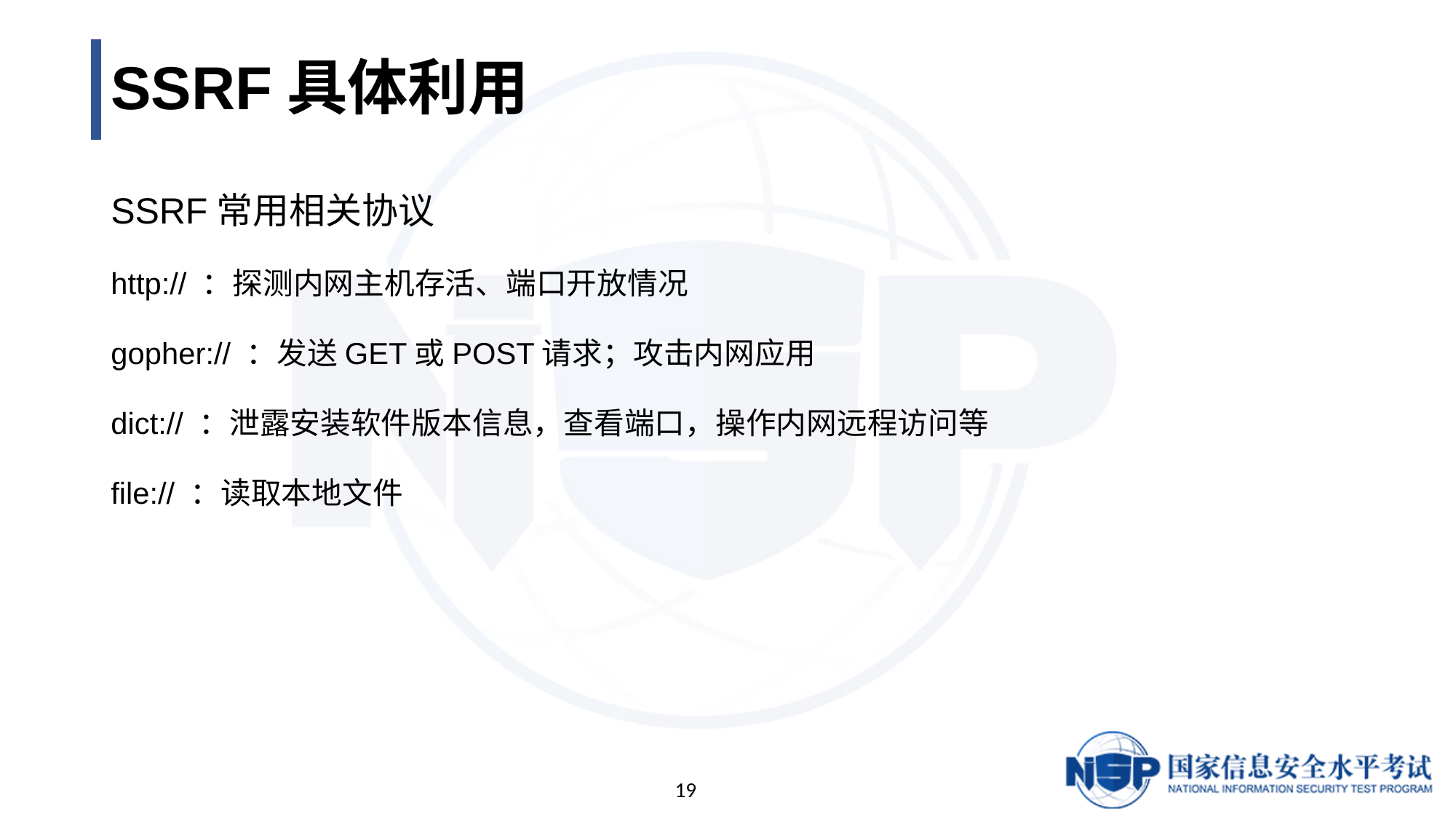

# SSRF具体利用
SSRF常用相关协议
http:// ：探测内网主机存活、端口开放情况
gopher:// ：发送GET或POST请求；攻击内网应用
dict:// ：泄露安装软件版本信息，查看端口，操作内网远程访问等
file:// ：读取本地文件